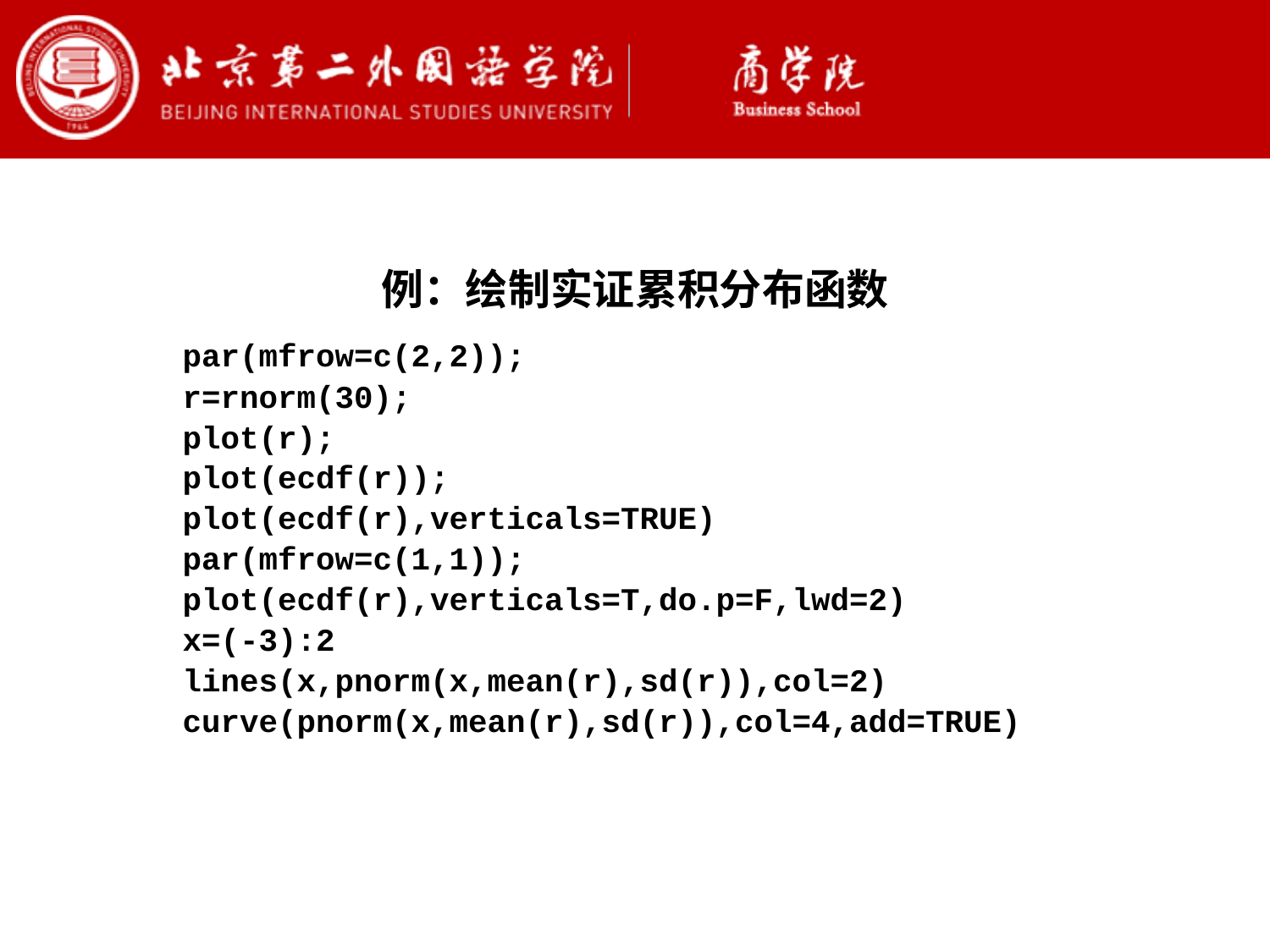

例：绘制实证累积分布函数
par(mfrow=c(2,2));
r=rnorm(30);
plot(r);
plot(ecdf(r));
plot(ecdf(r),verticals=TRUE)
par(mfrow=c(1,1));
plot(ecdf(r),verticals=T,do.p=F,lwd=2)
x=(-3):2
lines(x,pnorm(x,mean(r),sd(r)),col=2)
curve(pnorm(x,mean(r),sd(r)),col=4,add=TRUE)